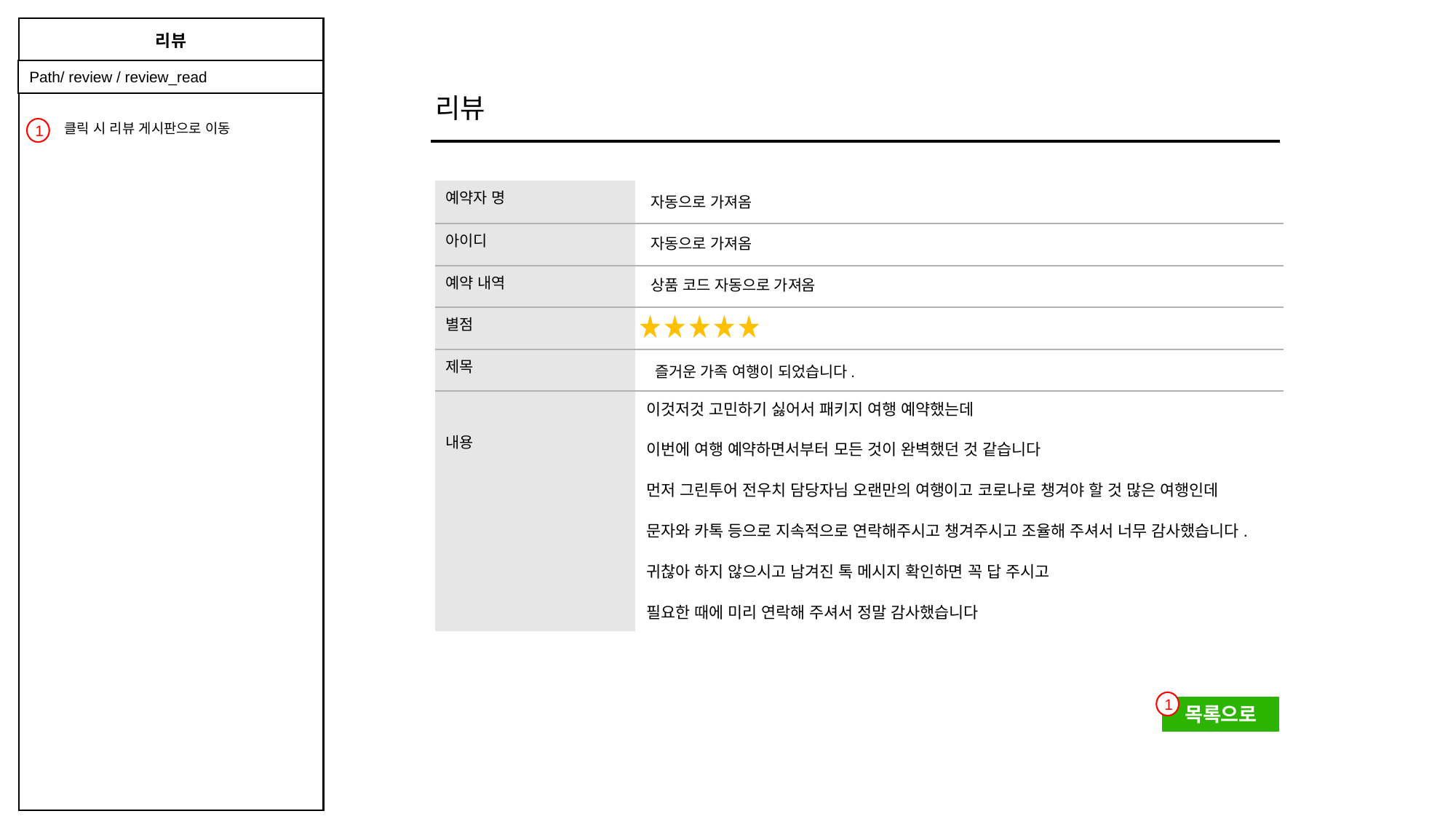

리뷰
Path/ review / review_read

리뷰
클릭 시 리뷰 게시판으로 이동
1
| 예약자 명 |  |
| --- | --- |
| 아이디 |  |
| 예약 내역 |  |
| 별점 |  |
| 제목 |  |
| 내용 | 이것저것 고민하기 싫어서 패키지 여행 예약했는데  이번에 여행 예약하면서부터 모든 것이 완벽했던 것 같습니다  먼저 그린투어 전우치 담당자님 오랜만의 여행이고 코로나로 챙겨야 할 것 많은 여행인데 문자와 카톡 등으로 지속적으로 연락해주시고 챙겨주시고 조율해 주셔서 너무 감사했습니다.  귀찮아 하지 않으시고 남겨진 톡 메시지 확인하면 꼭 답 주시고  필요한 때에 미리 연락해 주셔서 정말 감사했습니다 |
자동으로 가져옴
자동으로 가져옴
상품 코드 자동으로 가져옴

즐거운 가족 여행이 되었습니다.
1
목록으로